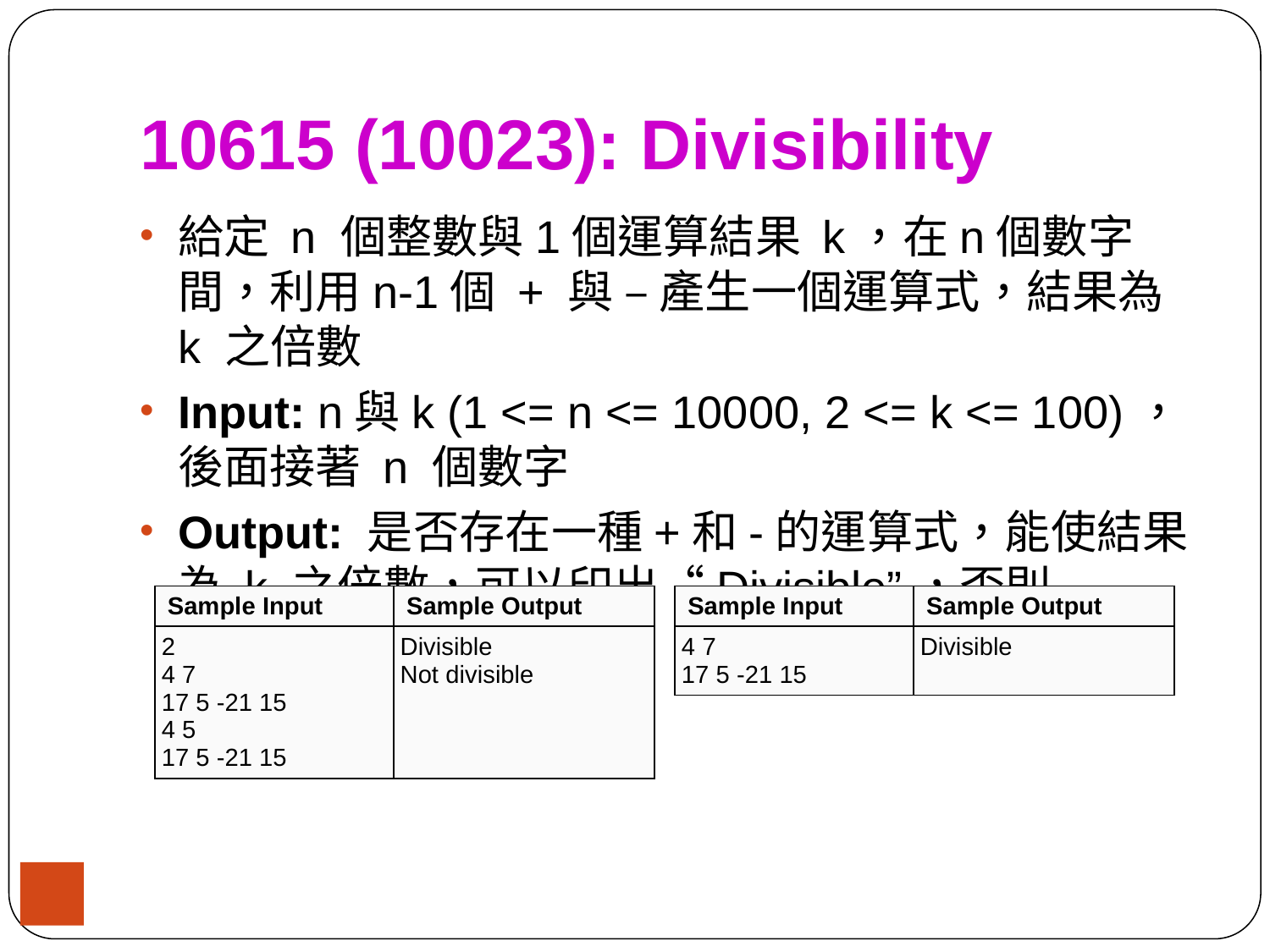

# 10615 (10023): Divisibility
給定 n 個整數與1個運算結果 k，在n個數字間，利用n-1個 + 與 – 產生一個運算式，結果為 k 之倍數
Input: n與k (1 <= n <= 10000, 2 <= k <= 100)，後面接著 n 個數字
Output: 是否存在一種+和-的運算式，能使結果為 k 之倍數，可以印出“Divisible”，否則印"Not divisible"
| Sample Input | Sample Output |
| --- | --- |
| 2 4 7 17 5 -21 15 4 5 17 5 -21 15 | Divisible Not divisible |
| Sample Input | Sample Output |
| --- | --- |
| 4 7 17 5 -21 15 | Divisible |